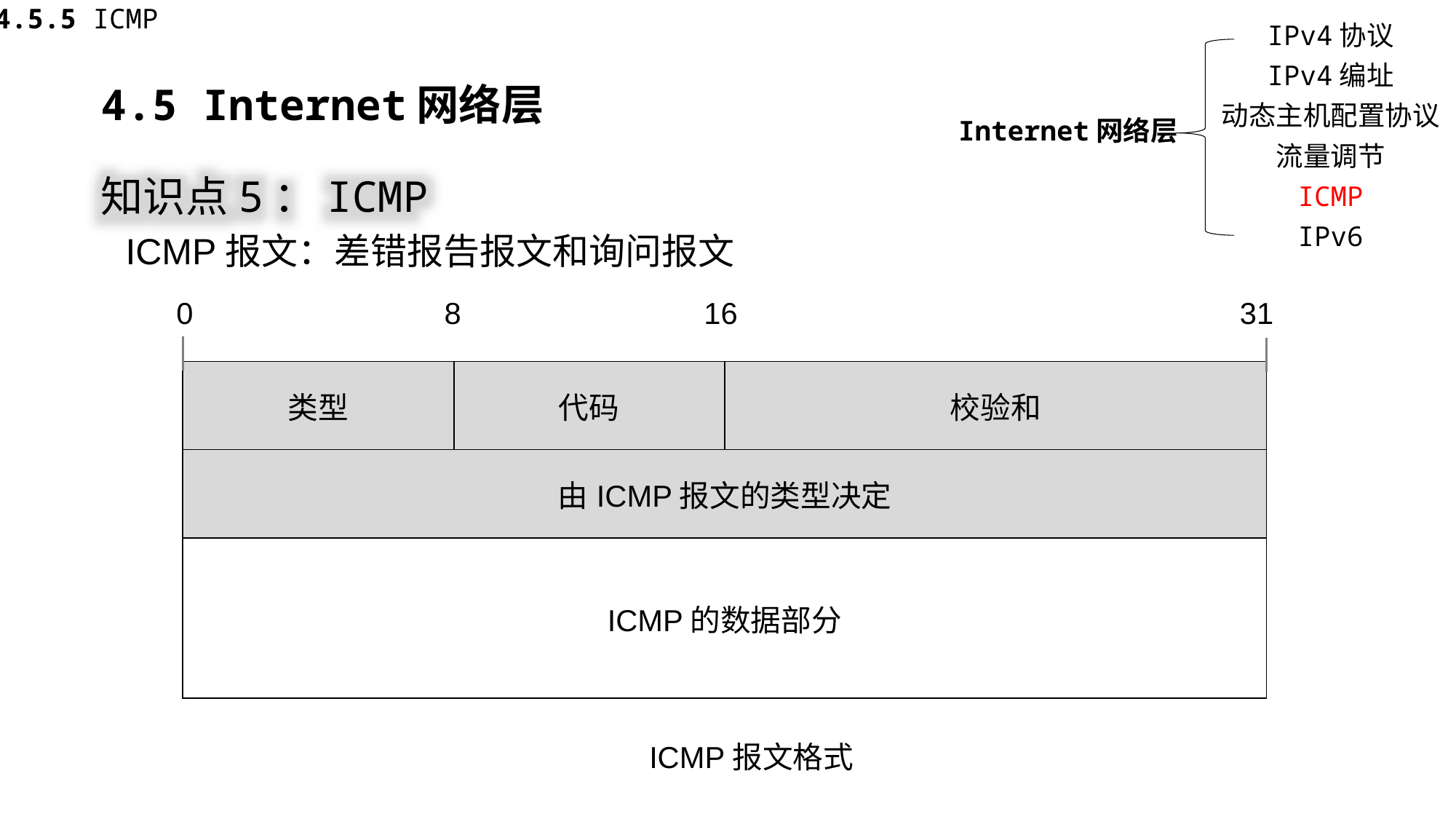

4.5.5 ICMP

IPv4协议

IPv4编址
动态主机配置协议
Internet网络层
流量调节
ICMP
IPv6
4.5 Internet网络层
知识点5：ICMP
ICMP报文：差错报告报文和询问报文
0                              8                             16                                                            31
| 类型 | 代码 | 校验和 |
| --- | --- | --- |
| 由ICMP报文的类型决定 |  |  |
| ICMP的数据部分 |  |  |
ICMP报文格式